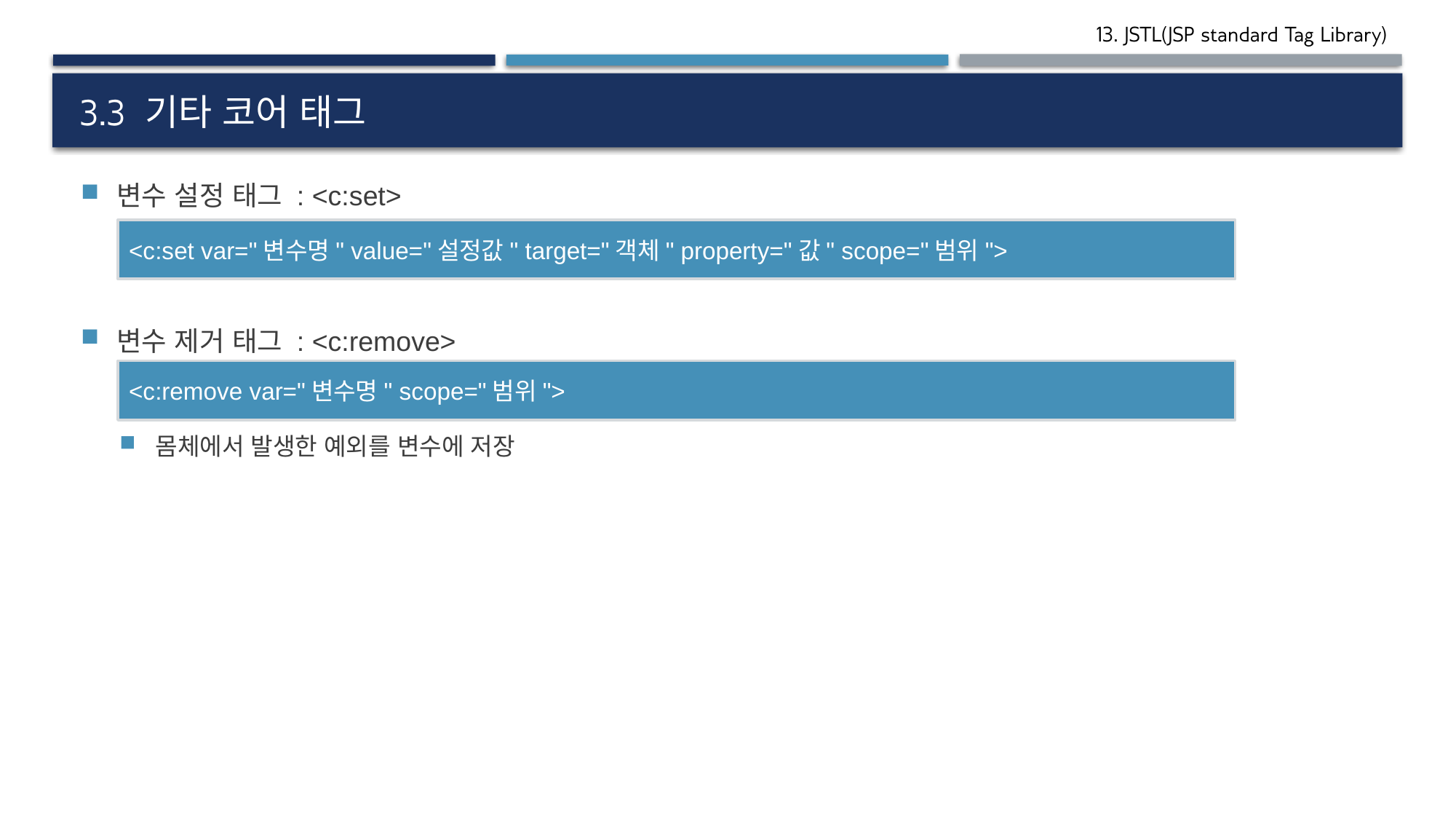

# 3.3 기타 코어 태그
변수 설정 태그 : <c:set>

변수 제거 태그 : <c:remove>

몸체에서 발생한 예외를 변수에 저장
<c:set var="변수명" value="설정값" target="객체" property="값" scope="범위">
<c:remove var="변수명" scope="범위">